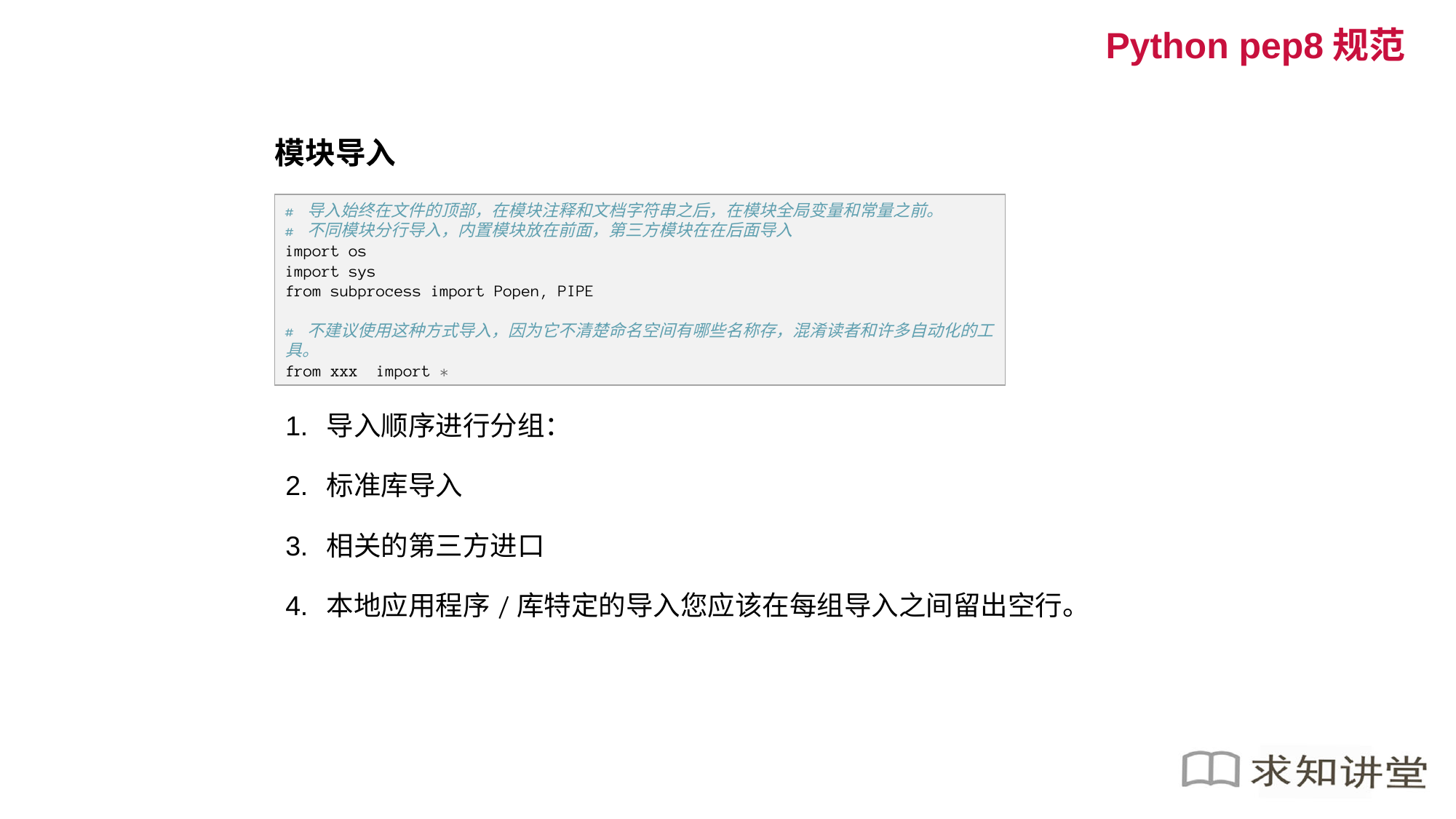

Python pep8规范
模块导入
# 导入始终在文件的顶部，在模块注释和文档字符串之后，在模块全局变量和常量之前。 # 不同模块分行导入，内置模块放在前面，第三方模块在在后面导入 import os import sys from subprocess import Popen, PIPE # 不建议使用这种方式导入，因为它不清楚命名空间有哪些名称存，混淆读者和许多自动化的工具。 from xxx  import *
导入顺序进行分组：
标准库导入
相关的第三方进口
本地应用程序/库特定的导入您应该在每组导入之间留出空行。